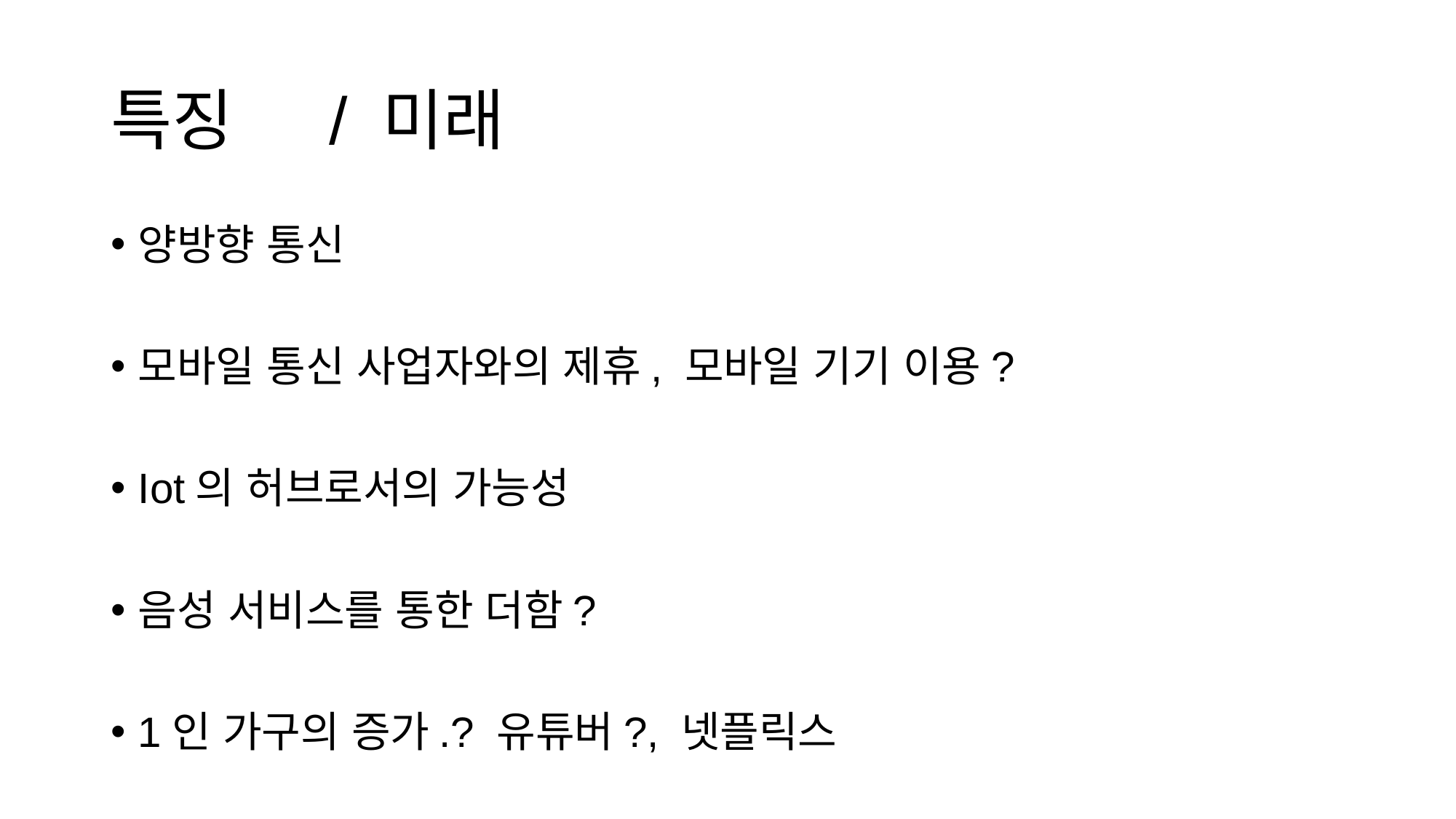

# 특징	/ 미래
양방향 통신

모바일 통신 사업자와의 제휴, 모바일 기기 이용?

Iot의 허브로서의 가능성

음성 서비스를 통한 더함?

1인 가구의 증가.? 유튜버?, 넷플릭스